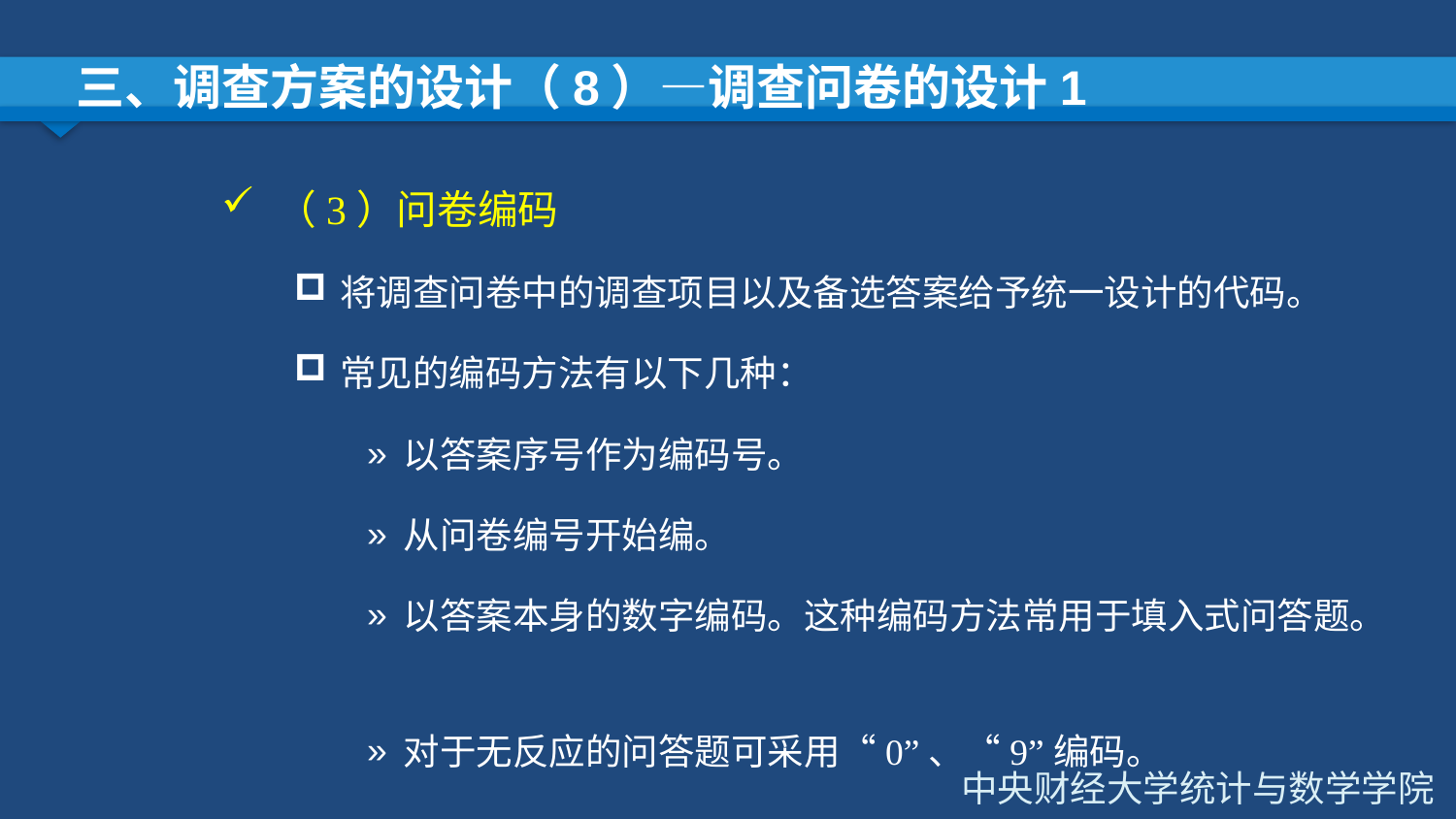

# 三、调查方案的设计（8）—调查问卷的设计1
（3）问卷编码
将调查问卷中的调查项目以及备选答案给予统一设计的代码。
常见的编码方法有以下几种：
以答案序号作为编码号。
从问卷编号开始编。
以答案本身的数字编码。这种编码方法常用于填入式问答题。
对于无反应的问答题可采用“0”、“9”编码。